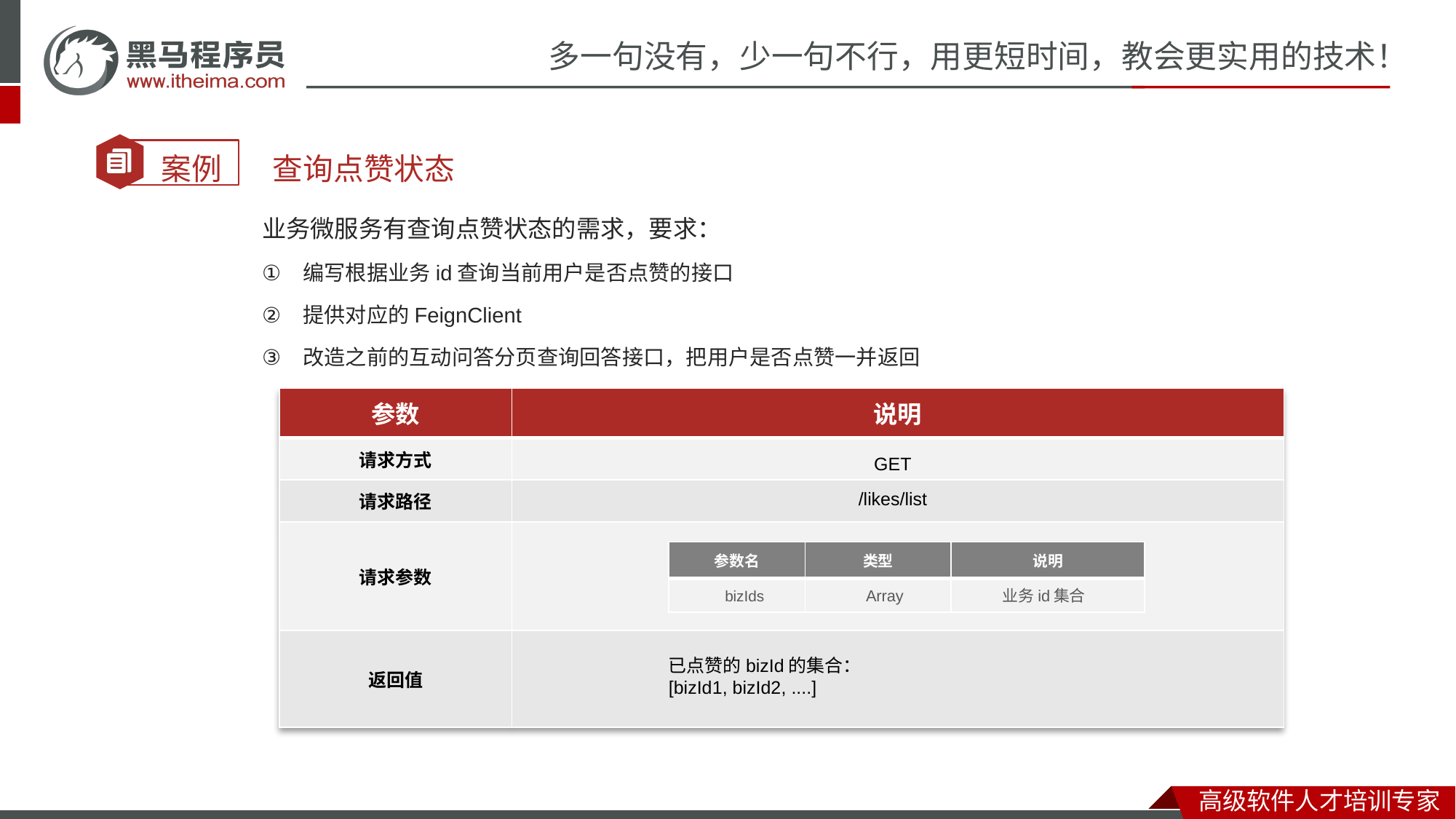

查询点赞状态
业务微服务有查询点赞状态的需求，要求：
编写根据业务id查询当前用户是否点赞的接口
提供对应的FeignClient
改造之前的互动问答分页查询回答接口，把用户是否点赞一并返回

| 参数 | 说明 |
| --- | --- |
| 请求方式 |  |
| 请求路径 |  |
| 请求参数 |  |
| 返回值 |  |
GET
/likes/list
| 参数名 | 类型 | 说明 |
| --- | --- | --- |
|  |  |  |
Array
业务id集合
bizIds
已点赞的bizId的集合：
[bizId1, bizId2, ....]